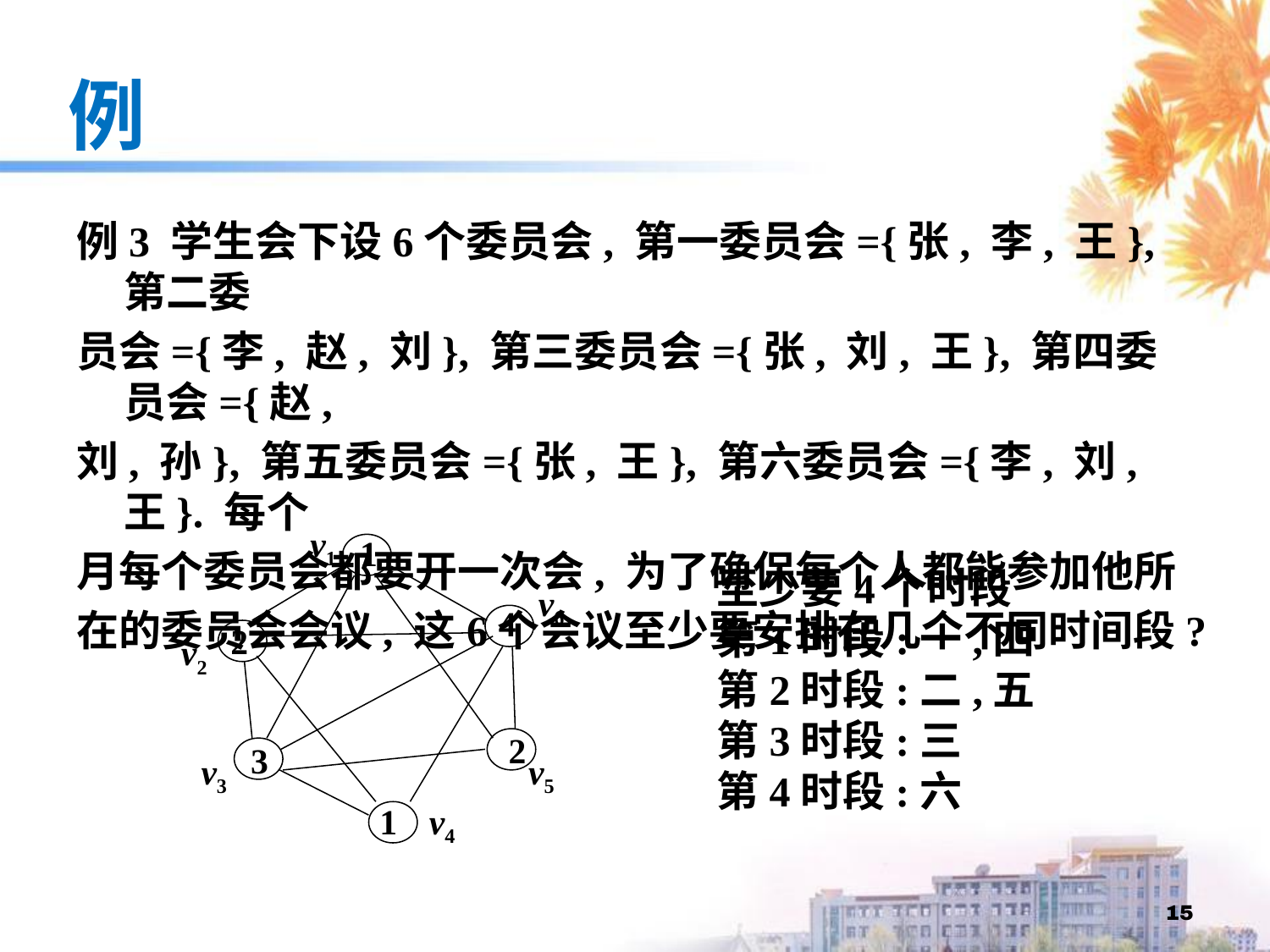

# 例
例3 学生会下设6个委员会, 第一委员会={张, 李, 王}, 第二委
员会={李, 赵, 刘}, 第三委员会={张, 刘, 王}, 第四委员会={赵,
刘, 孙}, 第五委员会={张, 王}, 第六委员会={李, 刘, 王}. 每个
月每个委员会都要开一次会, 为了确保每个人都能参加他所
在的委员会会议, 这6个会议至少要安排在几个不同时间段?
v1

v6
v2
v3
v5
v4
1
至少要4个时段
第1时段:一,四
第2时段:二,五
第3时段:三
第4时段:六
4
2
2
3
1
15